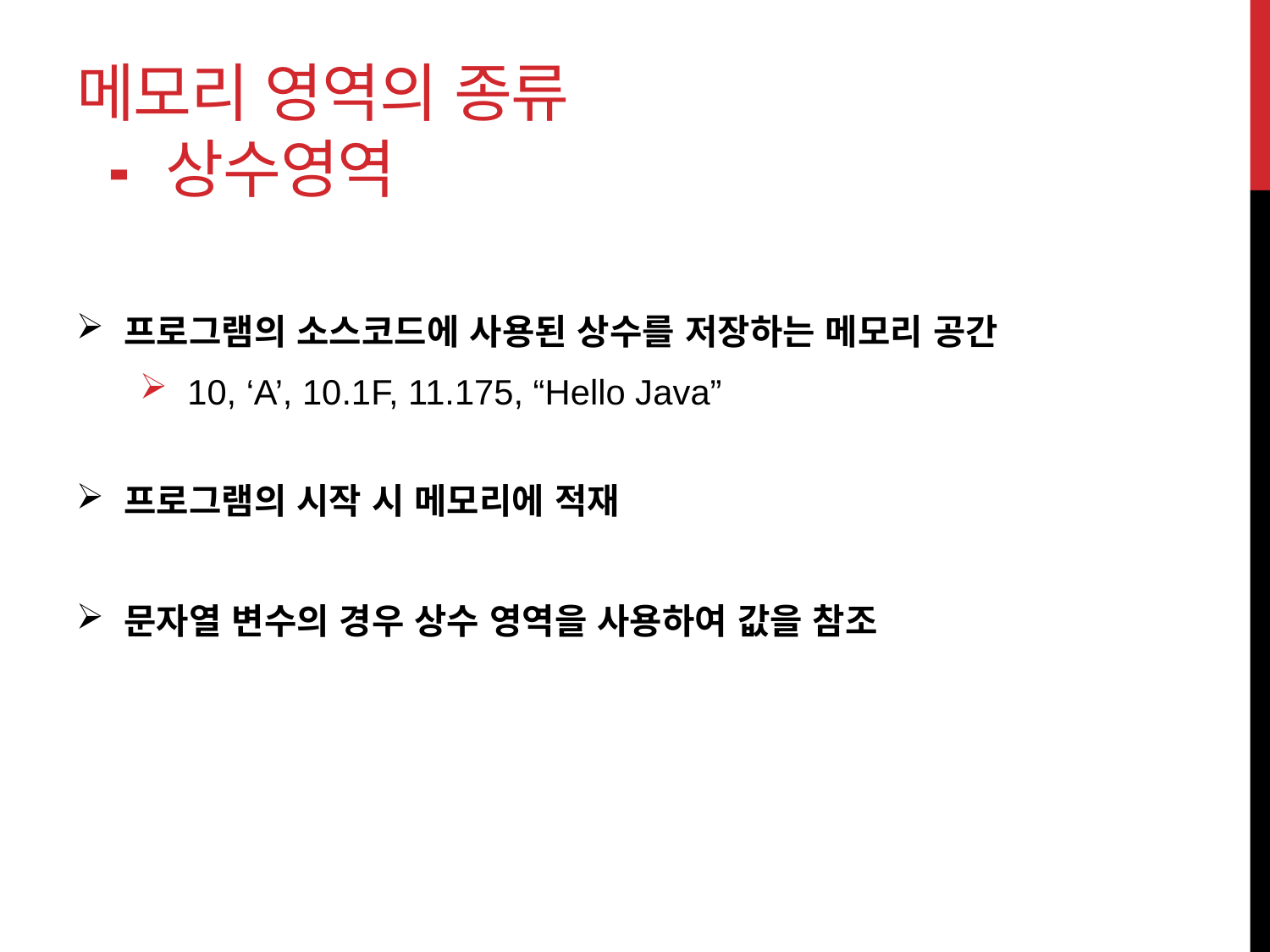

# 메모리 영역의 종류 - 상수영역

프로그램의 소스코드에 사용된 상수를 저장하는 메모리 공간
10, ‘A’, 10.1F, 11.175, “Hello Java”

프로그램의 시작 시 메모리에 적재

문자열 변수의 경우 상수 영역을 사용하여 값을 참조